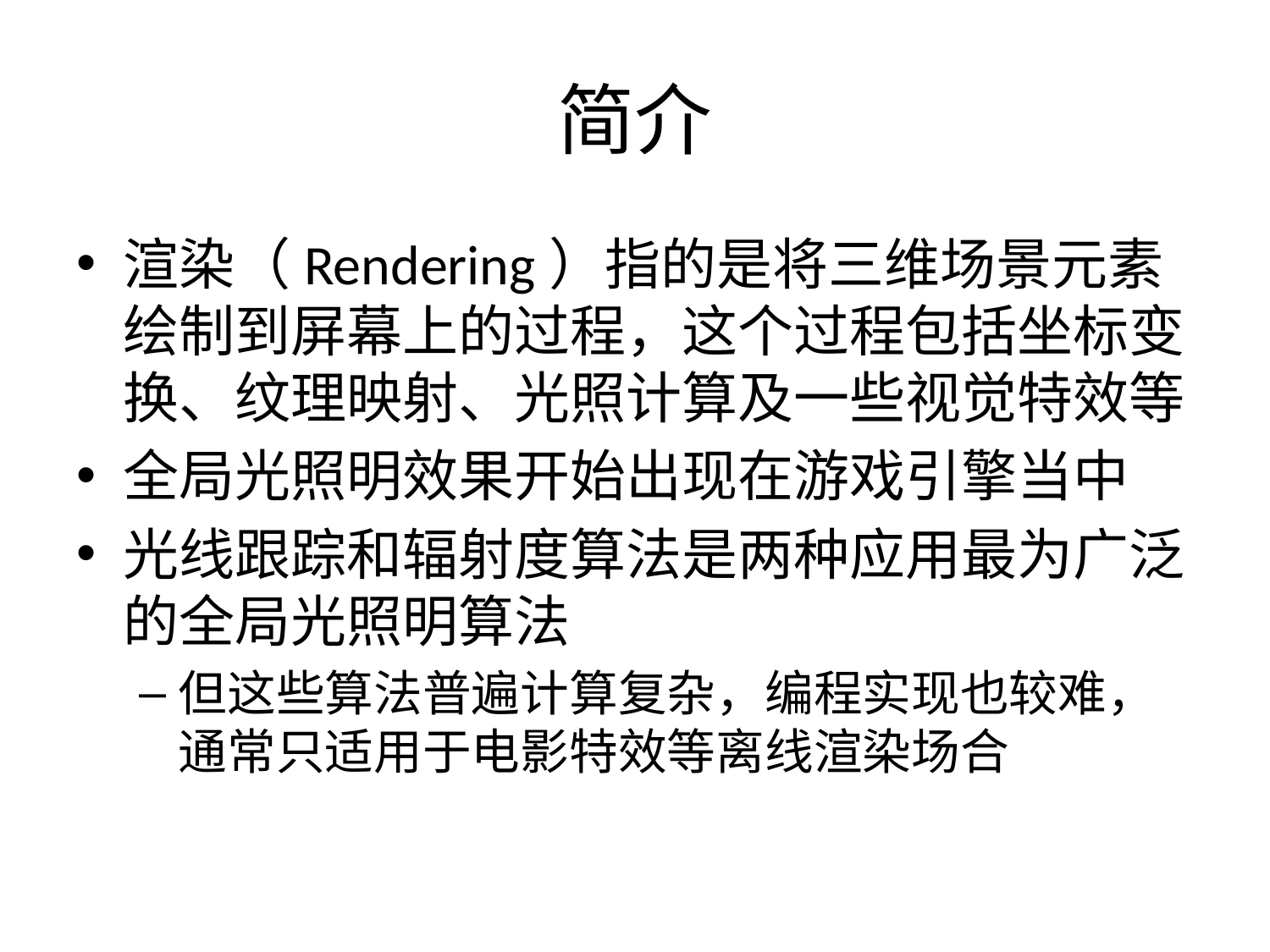

# 简介
渲染（Rendering）指的是将三维场景元素绘制到屏幕上的过程，这个过程包括坐标变换、纹理映射、光照计算及一些视觉特效等
全局光照明效果开始出现在游戏引擎当中
光线跟踪和辐射度算法是两种应用最为广泛的全局光照明算法
但这些算法普遍计算复杂，编程实现也较难，通常只适用于电影特效等离线渲染场合